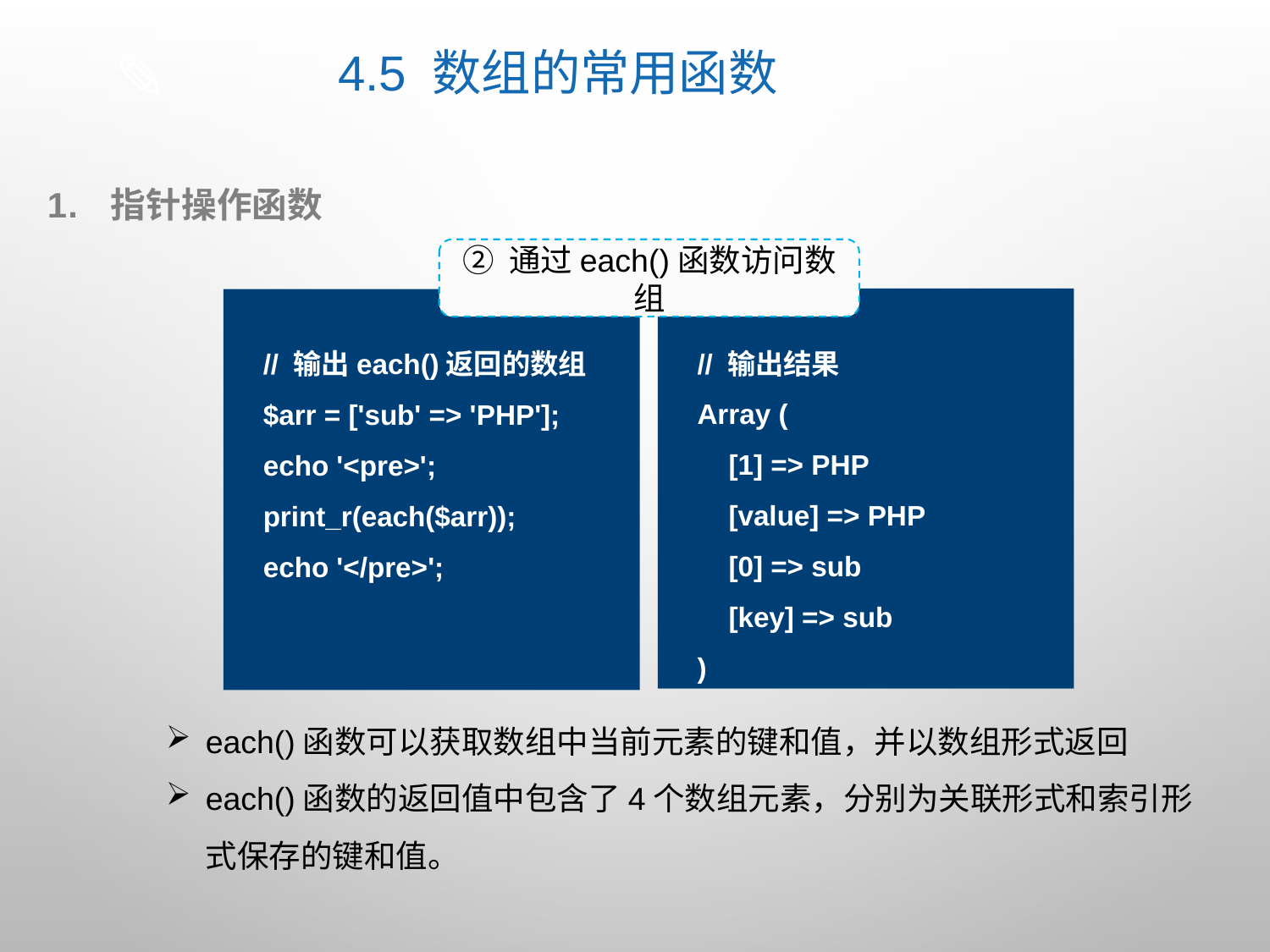

# 4.5 数组的常用函数
指针操作函数
② 通过each()函数访问数组

// 输出结果
Array (
    [1] => PHP
    [value] => PHP
    [0] => sub
    [key] => sub
)

// 输出each()返回的数组
$arr = ['sub' => 'PHP'];
echo '<pre>';
print_r(each($arr));
echo '</pre>';
each()函数可以获取数组中当前元素的键和值，并以数组形式返回
each()函数的返回值中包含了4个数组元素，分别为关联形式和索引形式保存的键和值。